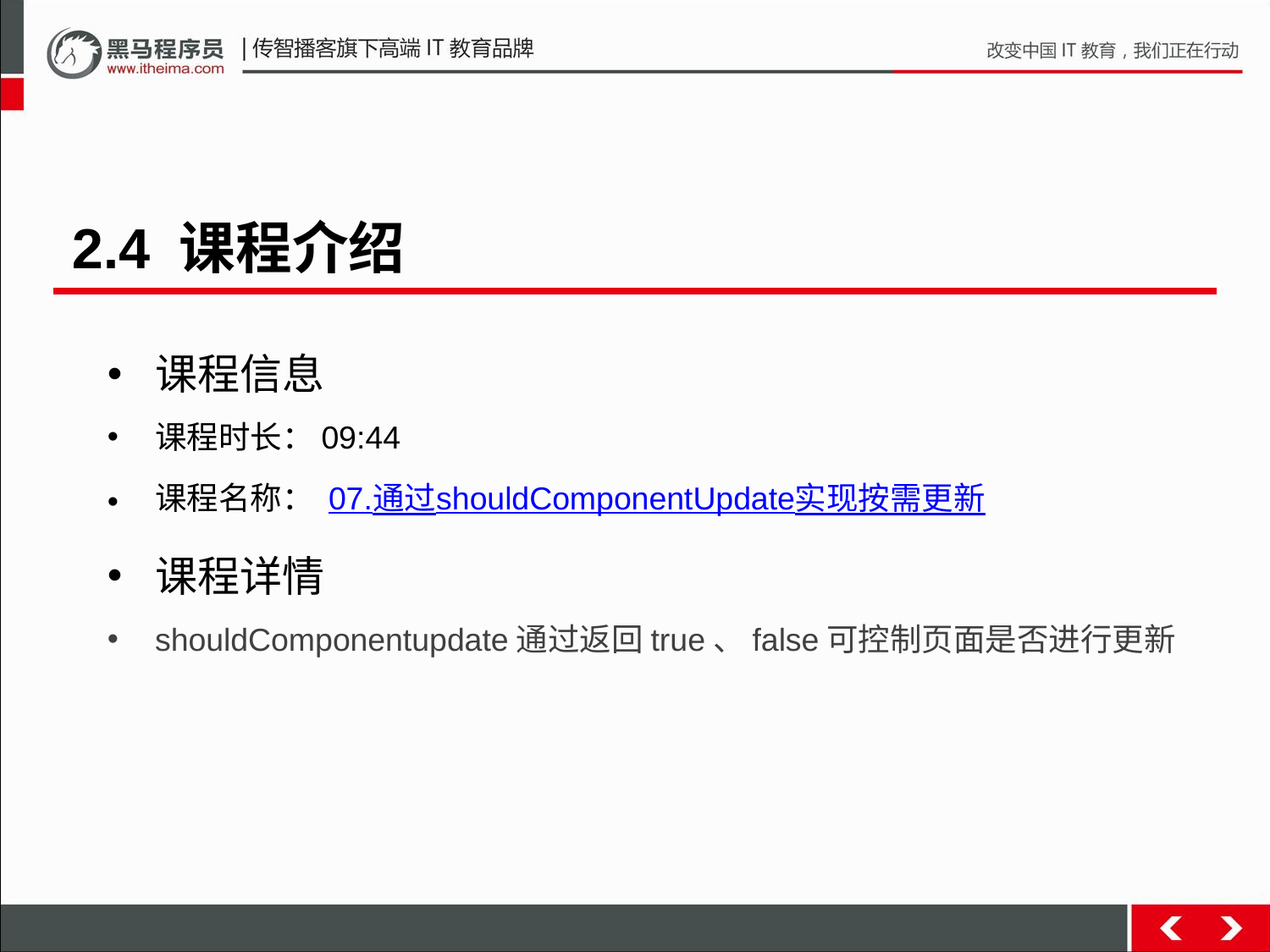

2.4 课程介绍
课程信息
课程时长：09:44
课程名称： 07.通过shouldComponentUpdate实现按需更新
课程详情
shouldComponentupdate通过返回true、false可控制页面是否进行更新